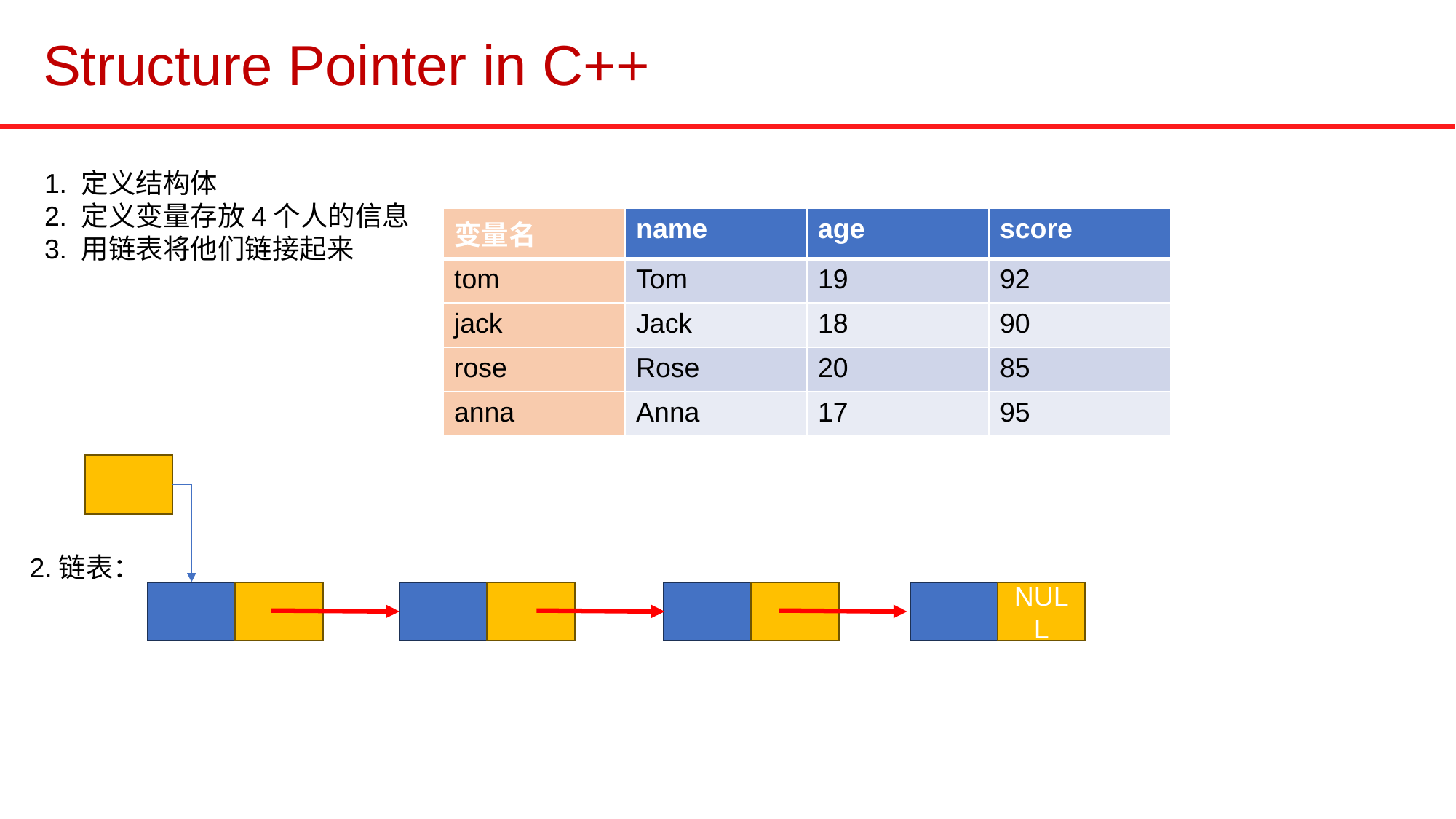

# Structure Pointer in C++
1. 定义结构体
2. 定义变量存放4个人的信息
3. 用链表将他们链接起来
| 变量名 | name | age | score |
| --- | --- | --- | --- |
| tom | Tom | 19 | 92 |
| jack | Jack | 18 | 90 |
| rose | Rose | 20 | 85 |
| anna | Anna | 17 | 95 |

2.链表：

NULL